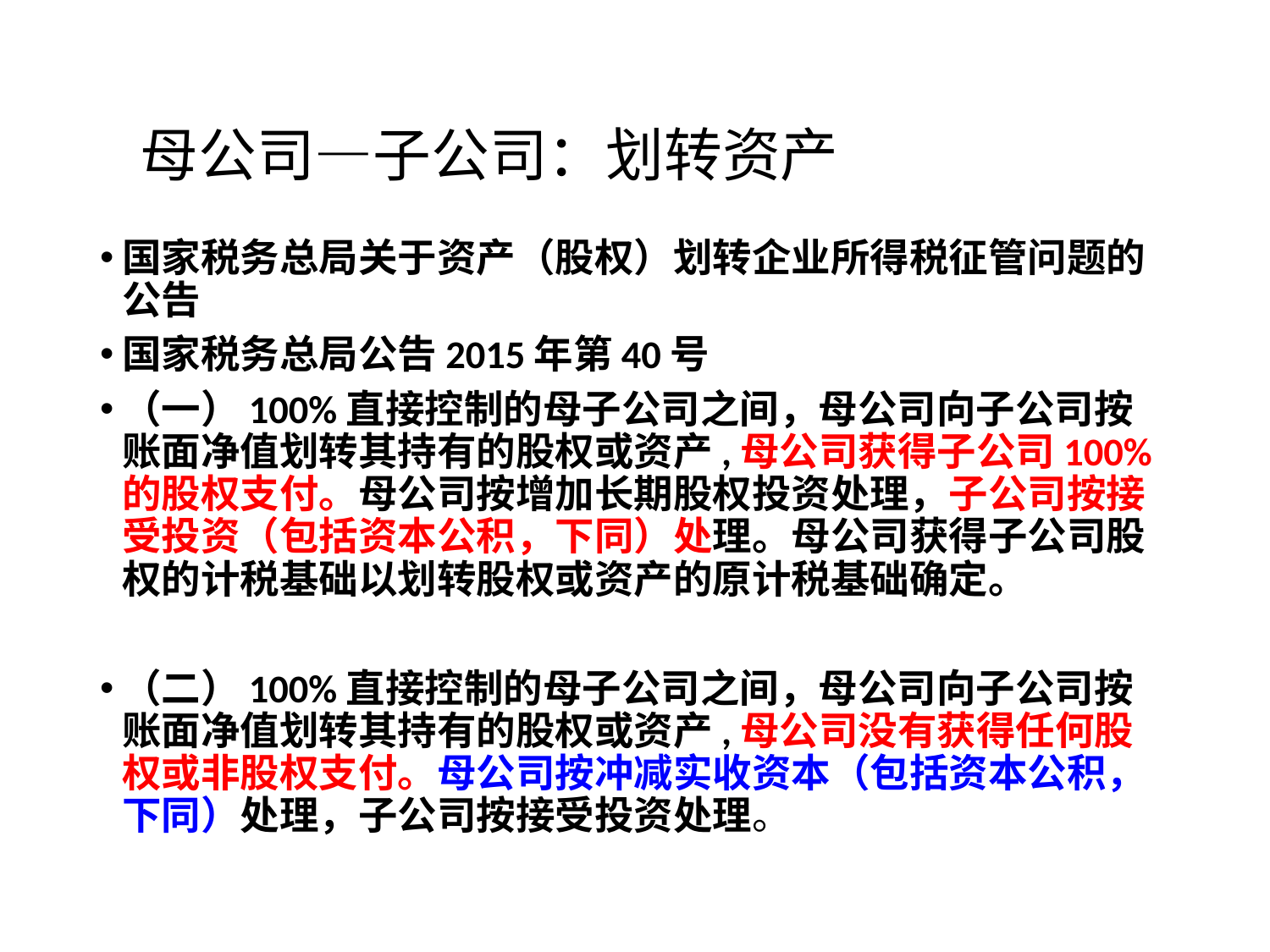

# 母公司—子公司：划转资产
国家税务总局关于资产（股权）划转企业所得税征管问题的公告
国家税务总局公告2015年第40号
（一）100%直接控制的母子公司之间，母公司向子公司按账面净值划转其持有的股权或资产,母公司获得子公司100%的股权支付。母公司按增加长期股权投资处理，子公司按接受投资（包括资本公积，下同）处理。母公司获得子公司股权的计税基础以划转股权或资产的原计税基础确定。

（二）100%直接控制的母子公司之间，母公司向子公司按账面净值划转其持有的股权或资产,母公司没有获得任何股权或非股权支付。母公司按冲减实收资本（包括资本公积，下同）处理，子公司按接受投资处理。